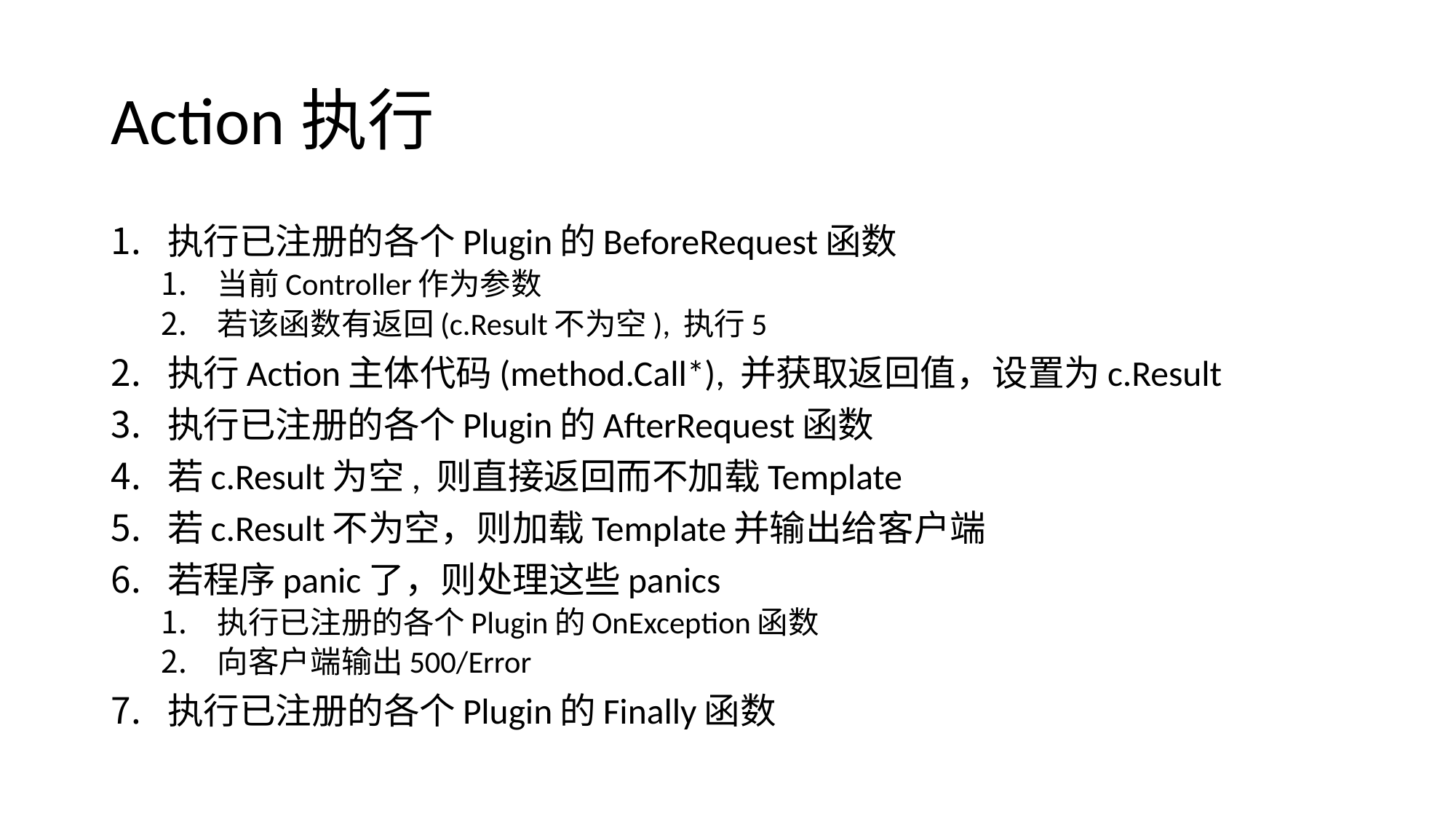

# Action执行
执行已注册的各个Plugin的BeforeRequest函数
当前Controller作为参数
若该函数有返回(c.Result不为空), 执行5
执行Action主体代码(method.Call*), 并获取返回值，设置为c.Result
执行已注册的各个Plugin的AfterRequest函数
若c.Result为空, 则直接返回而不加载Template
若c.Result不为空，则加载Template并输出给客户端
若程序panic了，则处理这些panics
执行已注册的各个Plugin的OnException函数
向客户端输出500/Error
执行已注册的各个Plugin的Finally函数